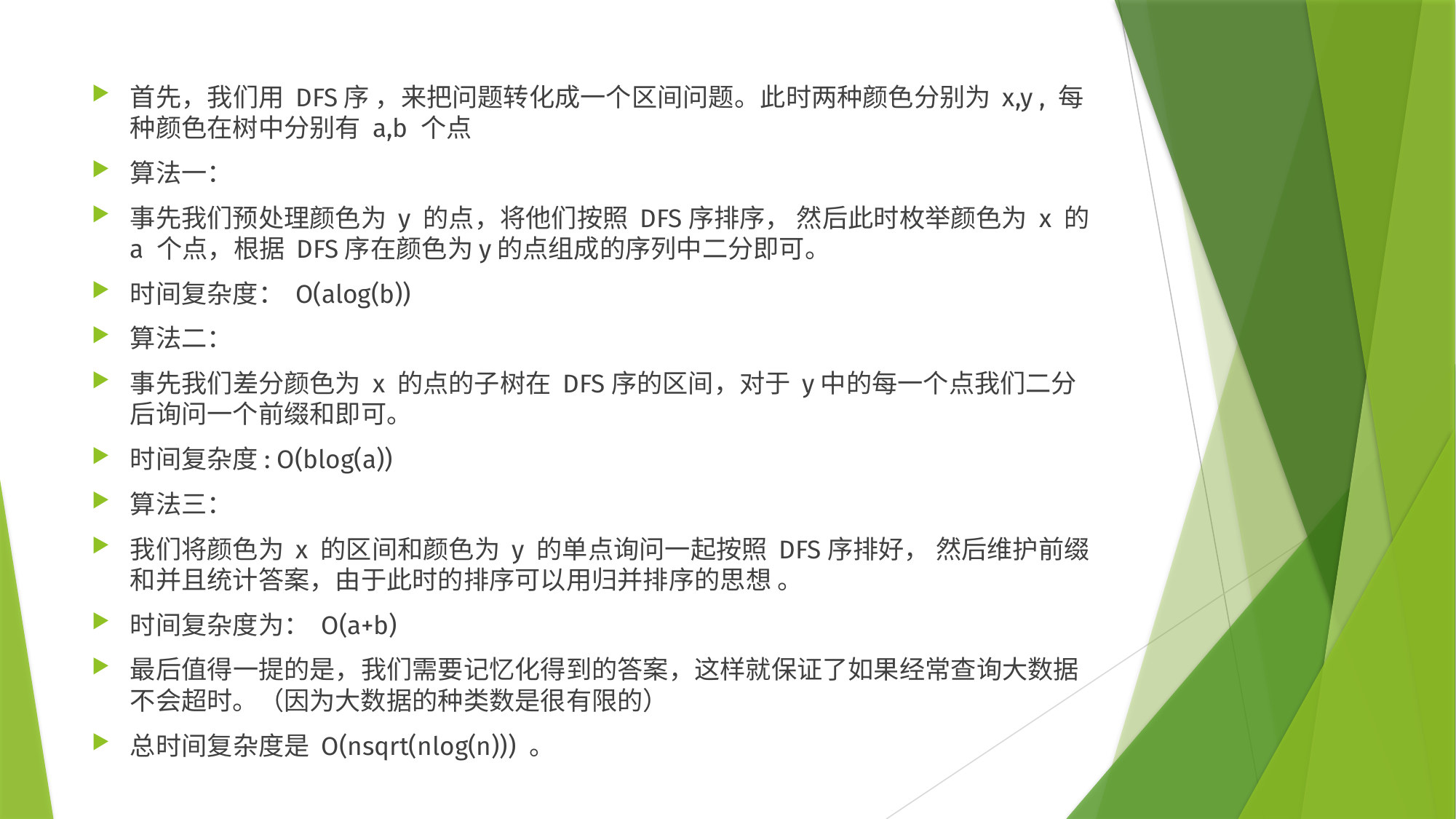

首先，我们用 DFS序 ，来把问题转化成一个区间问题。此时两种颜色分别为 x,y , 每种颜色在树中分别有 a,b 个点
算法一：
事先我们预处理颜色为 y 的点，将他们按照 DFS序排序， 然后此时枚举颜色为 x 的 a 个点，根据 DFS序在颜色为y的点组成的序列中二分即可。
时间复杂度： O(alog(b))
算法二：
事先我们差分颜色为 x 的点的子树在 DFS序的区间，对于 y中的每一个点我们二分后询问一个前缀和即可。
时间复杂度: O(blog(a))
算法三：
我们将颜色为 x 的区间和颜色为 y 的单点询问一起按照 DFS序排好， 然后维护前缀和并且统计答案，由于此时的排序可以用归并排序的思想 。
时间复杂度为： O(a+b)
最后值得一提的是，我们需要记忆化得到的答案，这样就保证了如果经常查询大数据不会超时。（因为大数据的种类数是很有限的）
总时间复杂度是 O(nsqrt(nlog(n))) 。